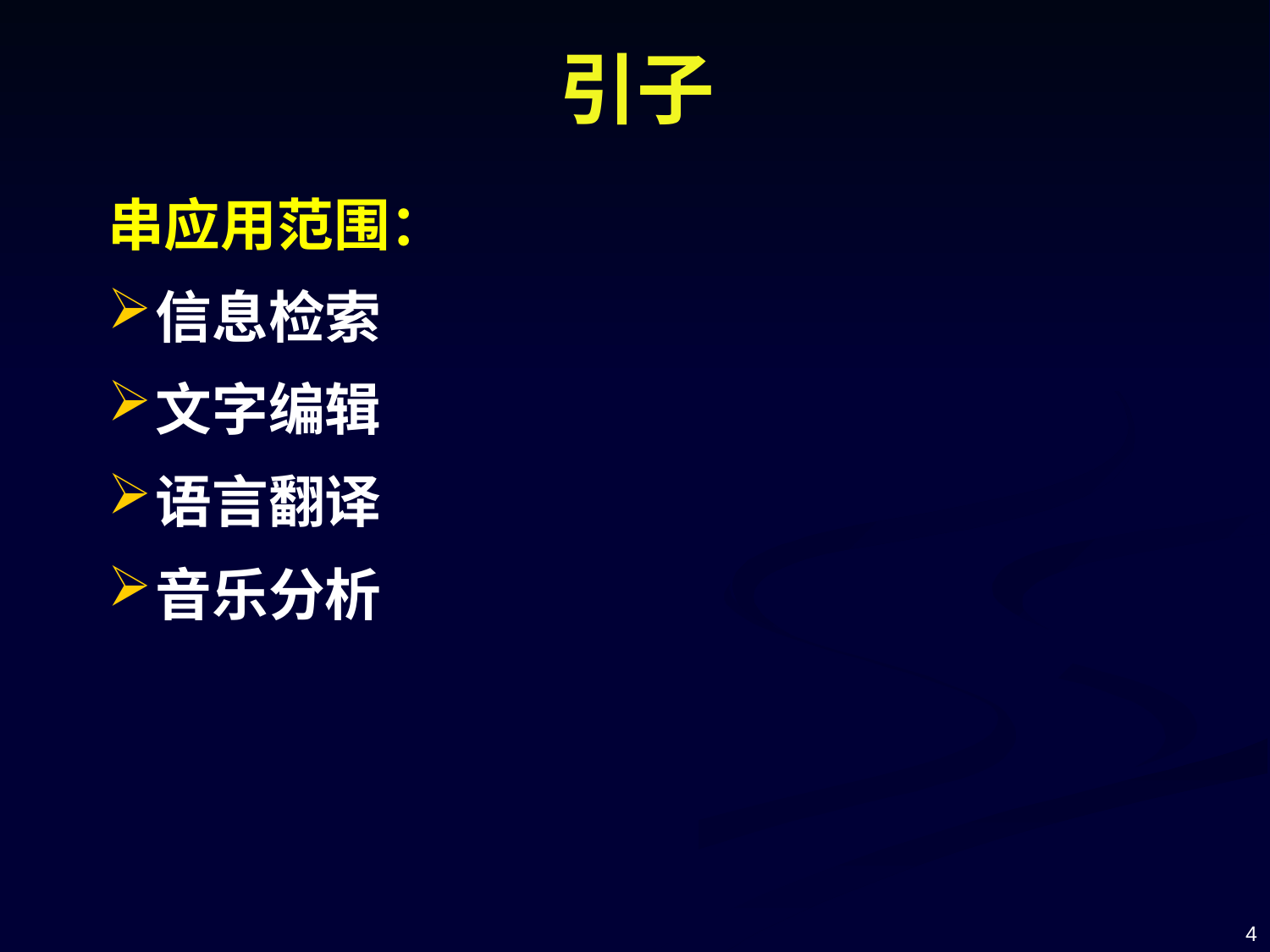

# 引子
串应用范围：
信息检索
文字编辑
语言翻译
音乐分析
4